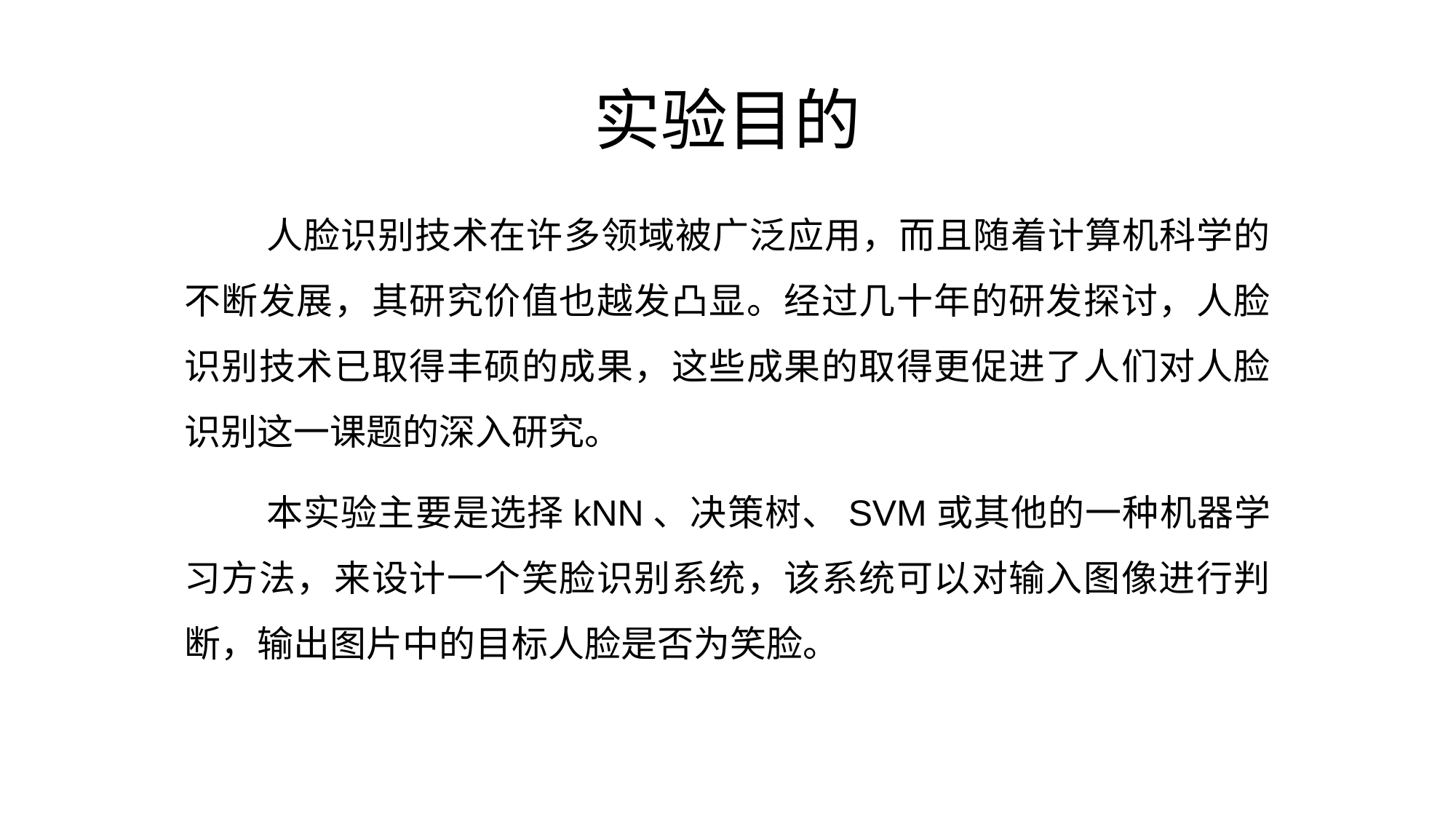

# 实验目的
        人脸识别技术在许多领域被广泛应用，而且随着计算机科学的不断发展，其研究价值也越发凸显。经过几十年的研发探讨，人脸识别技术已取得丰硕的成果，这些成果的取得更促进了人们对人脸识别这一课题的深入研究。
        本实验主要是选择kNN、决策树、SVM或其他的一种机器学习方法，来设计一个笑脸识别系统，该系统可以对输入图像进行判断，输出图片中的目标人脸是否为笑脸。